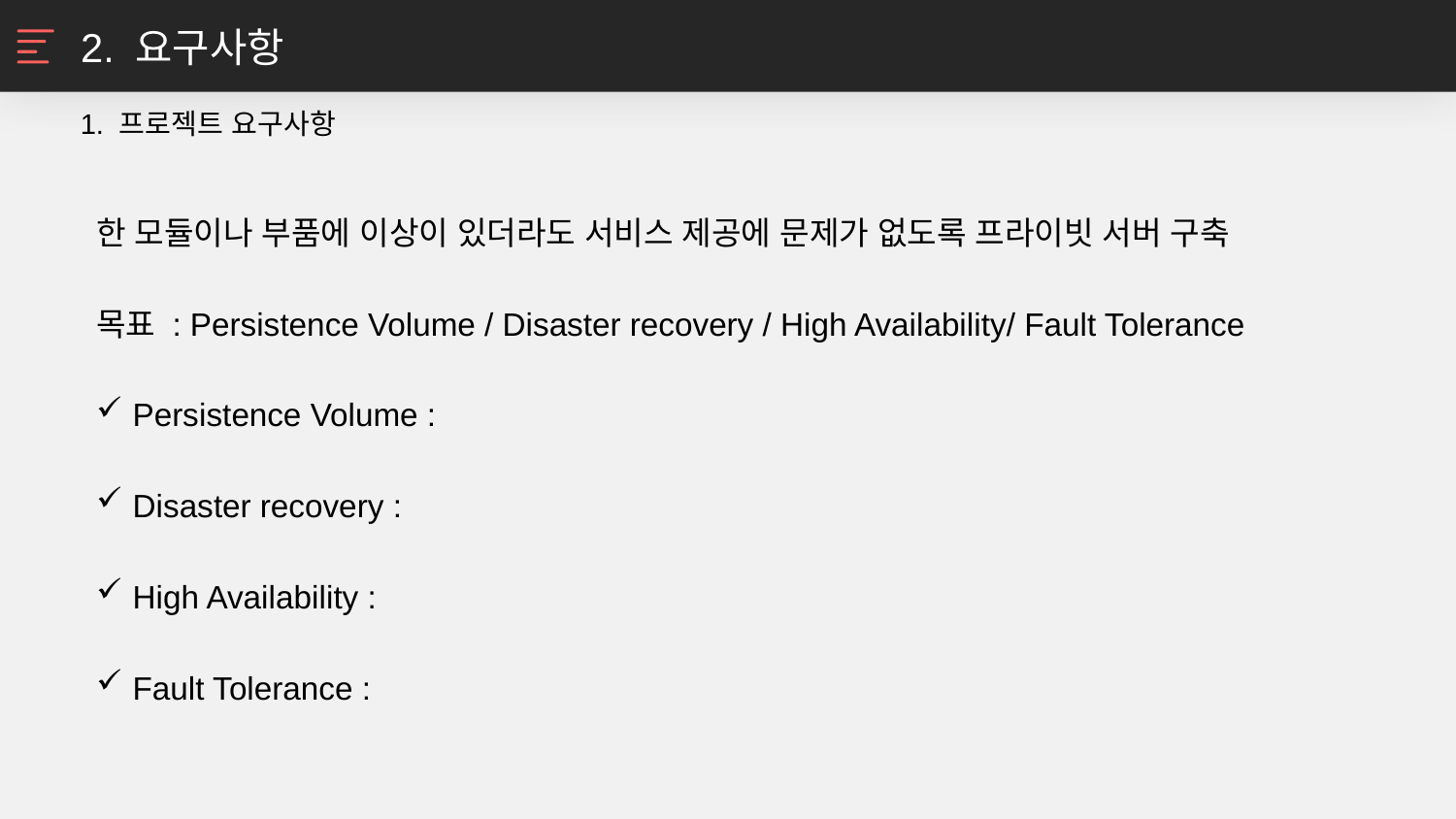

2. 요구사항

1. 프로젝트 요구사항
한 모듈이나 부품에 이상이 있더라도 서비스 제공에 문제가 없도록 프라이빗 서버 구축
목표 : Persistence Volume / Disaster recovery / High Availability/ Fault Tolerance
Persistence Volume :
Disaster recovery :
High Availability :
Fault Tolerance :